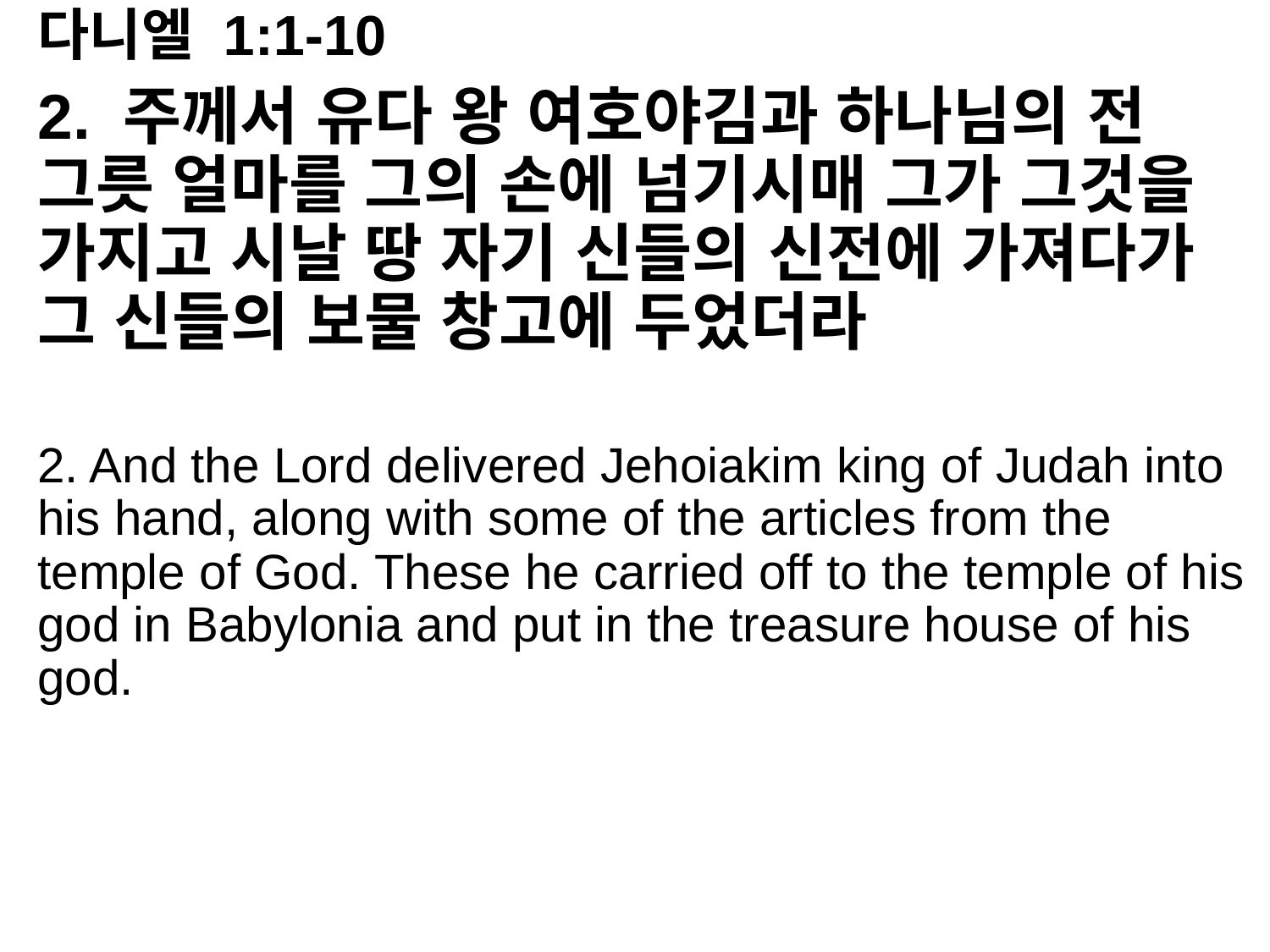

다니엘 1:1-10
2. 주께서 유다 왕 여호야김과 하나님의 전 그릇 얼마를 그의 손에 넘기시매 그가 그것을 가지고 시날 땅 자기 신들의 신전에 가져다가 그 신들의 보물 창고에 두었더라

2. And the Lord delivered Jehoiakim king of Judah into his hand, along with some of the articles from the temple of God. These he carried off to the temple of his god in Babylonia and put in the treasure house of his god.